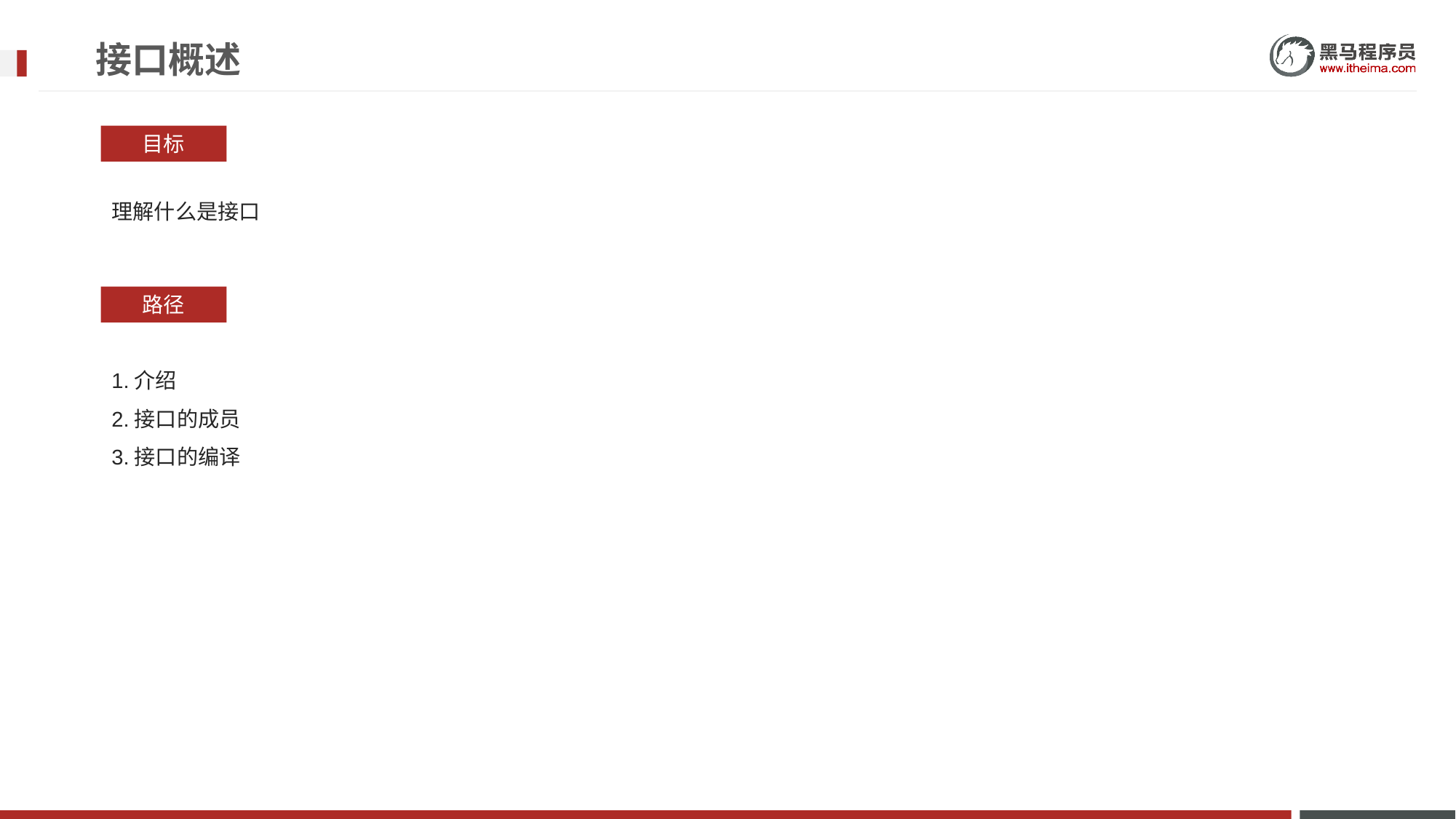

# 接口概述
目标
理解什么是接口
路径
1.介绍
2.接口的成员
3.接口的编译